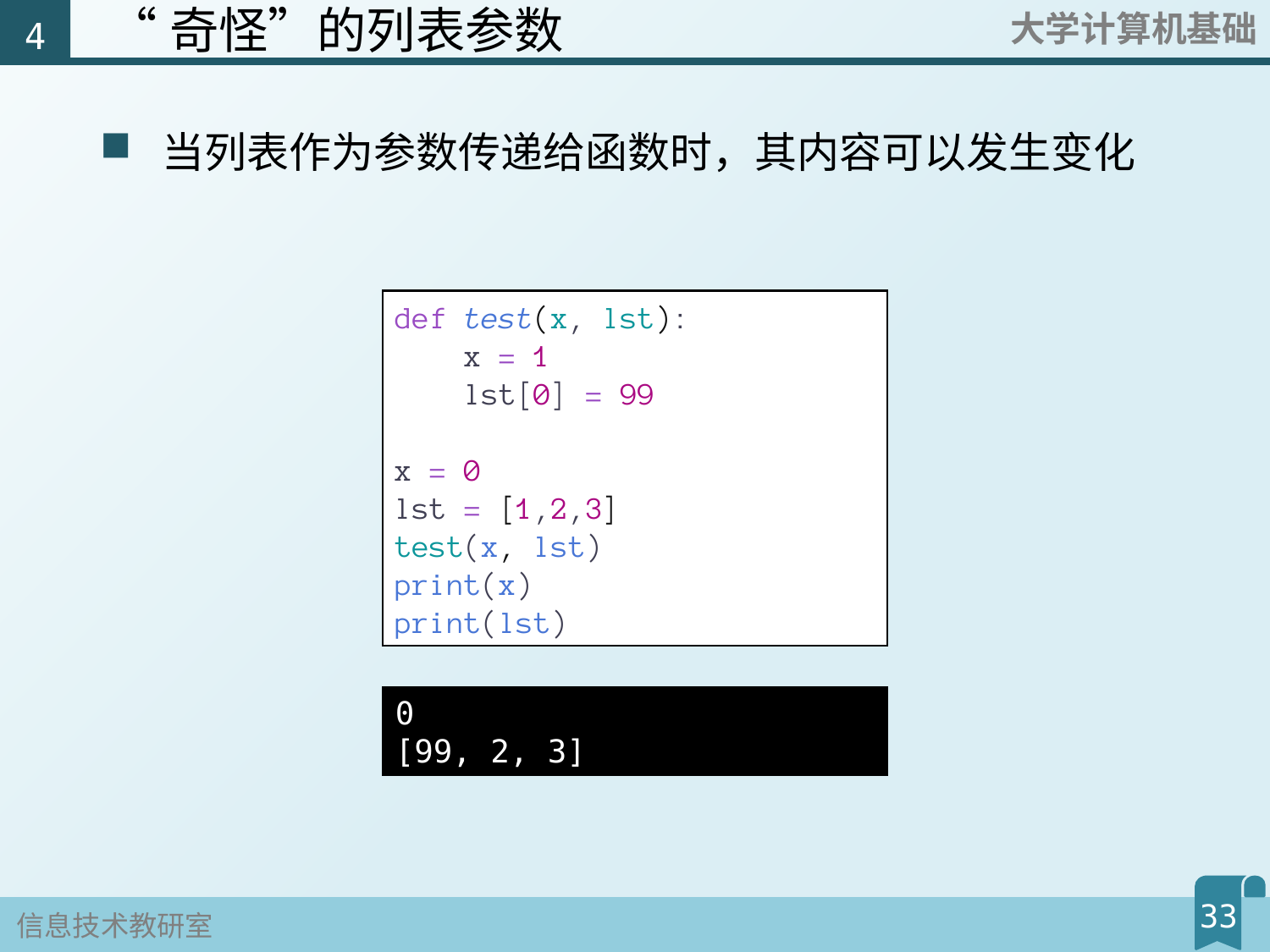

4
# “奇怪”的列表参数
当列表作为参数传递给函数时，其内容可以发生变化
def test(x, lst):
    x = 1
    lst[0] = 99
x = 0
lst = [1,2,3]
test(x, lst)
print(x)
print(lst)
0
[99, 2, 3]
33